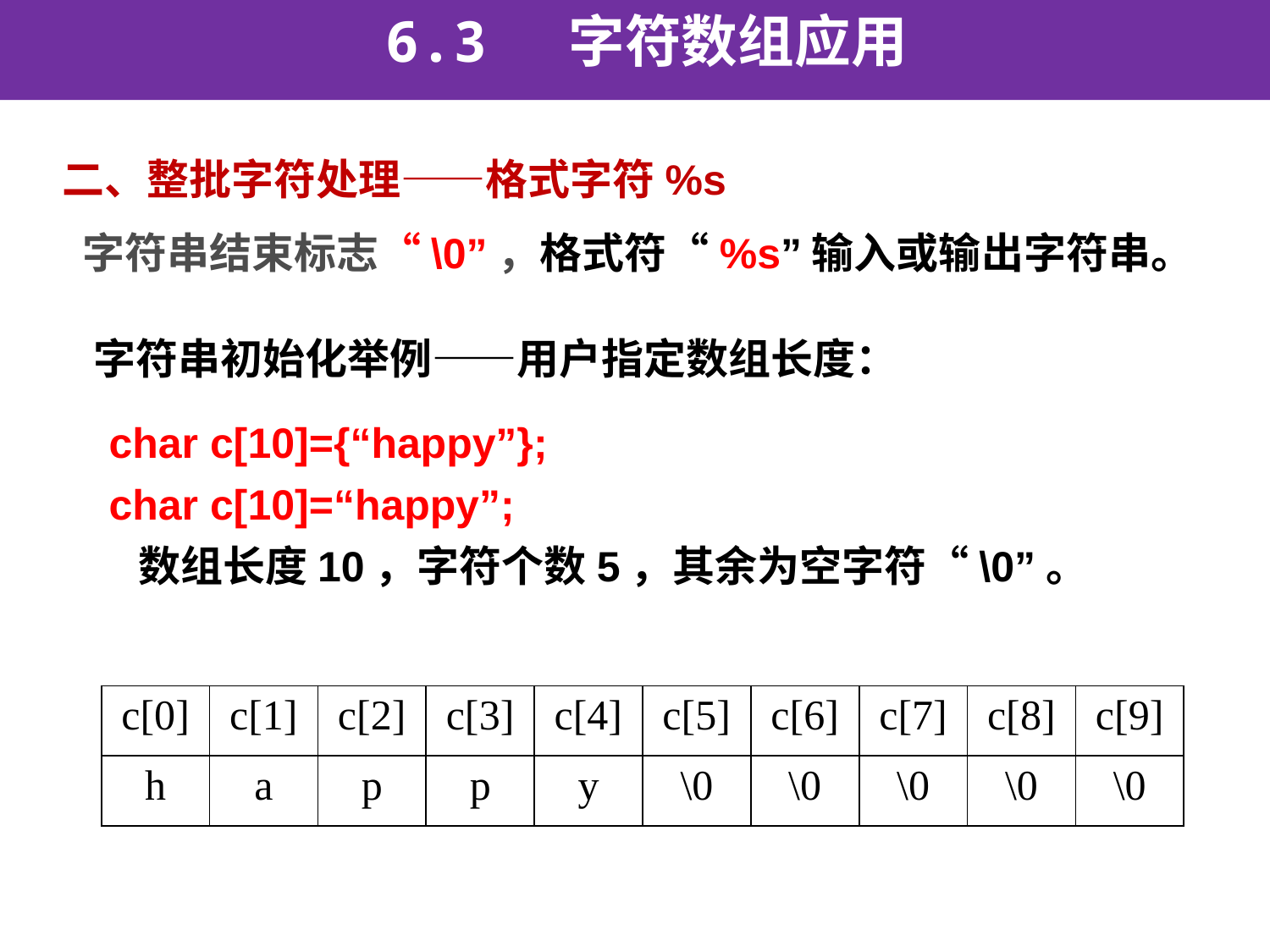

6.3  字符数组应用
二、整批字符处理——格式字符%s
 字符串结束标志“\0”，格式符“%s”输入或输出字符串。
字符串初始化举例——用户指定数组长度：
char c[10]={“happy”};
char c[10]=“happy”;
  数组长度10，字符个数5，其余为空字符“\0”。
| c[0] | c[1] | c[2] | c[3] | c[4] | c[5] | c[6] | c[7] | c[8] | c[9] |
| --- | --- | --- | --- | --- | --- | --- | --- | --- | --- |
| h | a | p | p | y | \0 | \0 | \0 | \0 | \0 |